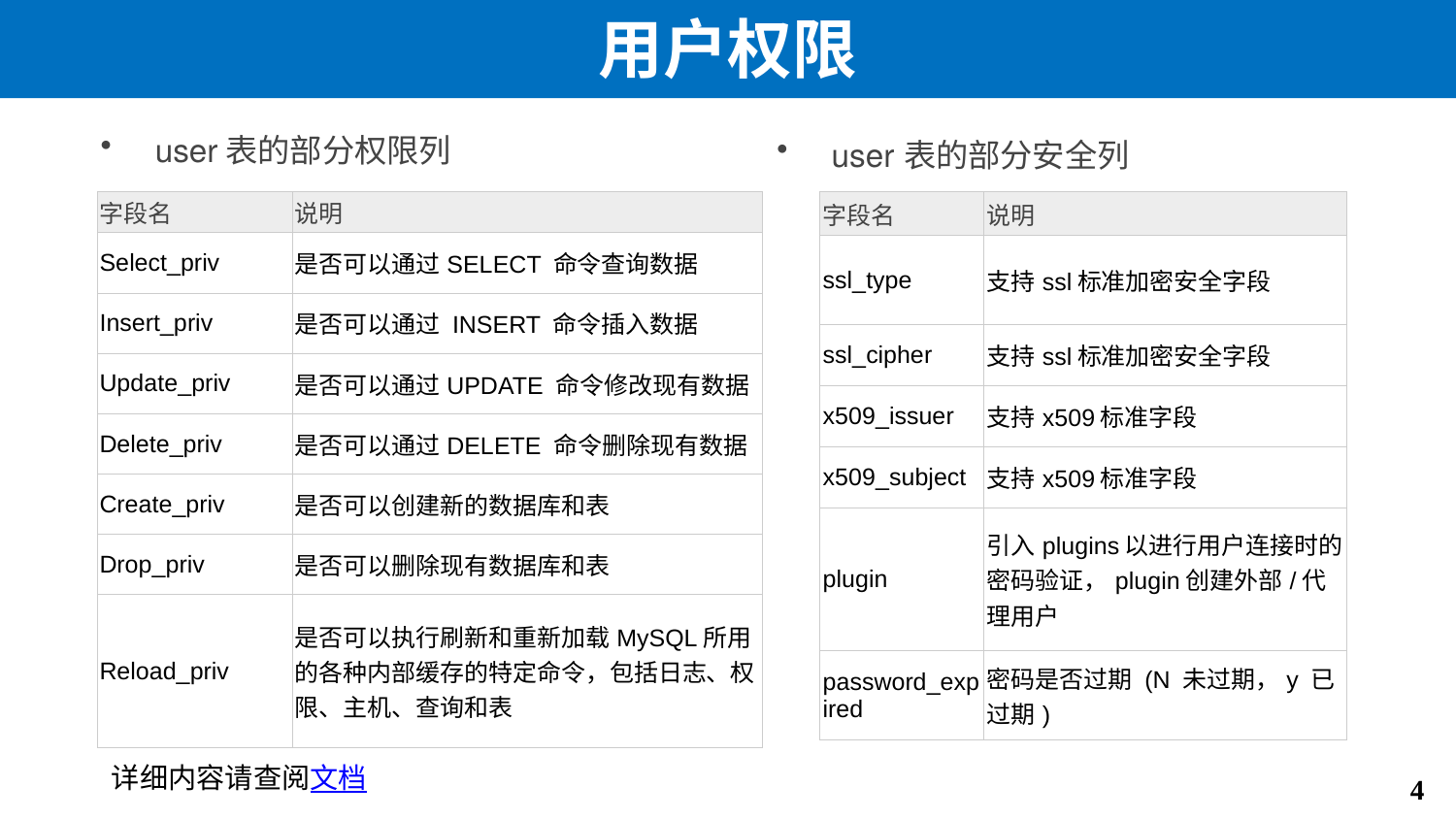

# 用户权限
user表的部分权限列
user表的部分安全列
| 字段名 | 说明 |
| --- | --- |
| Select\_priv | 是否可以通过SELECT 命令查询数据 |
| Insert\_priv | 是否可以通过 INSERT 命令插入数据 |
| Update\_priv | 是否可以通过UPDATE 命令修改现有数据 |
| Delete\_priv | 是否可以通过DELETE 命令删除现有数据 |
| Create\_priv | 是否可以创建新的数据库和表 |
| Drop\_priv | 是否可以删除现有数据库和表 |
| Reload\_priv | 是否可以执行刷新和重新加载MySQL所用的各种内部缓存的特定命令，包括日志、权限、主机、查询和表 |
| 字段名 | 说明 |
| --- | --- |
| ssl\_type | 支持ssl标准加密安全字段 |
| ssl\_cipher | 支持ssl标准加密安全字段 |
| x509\_issuer | 支持x509标准字段 |
| x509\_subject | 支持x509标准字段 |
| plugin | 引入plugins以进行用户连接时的密码验证，plugin创建外部/代理用户 |
| password\_expired | 密码是否过期 (N 未过期，y 已过期) |
详细内容请查阅文档